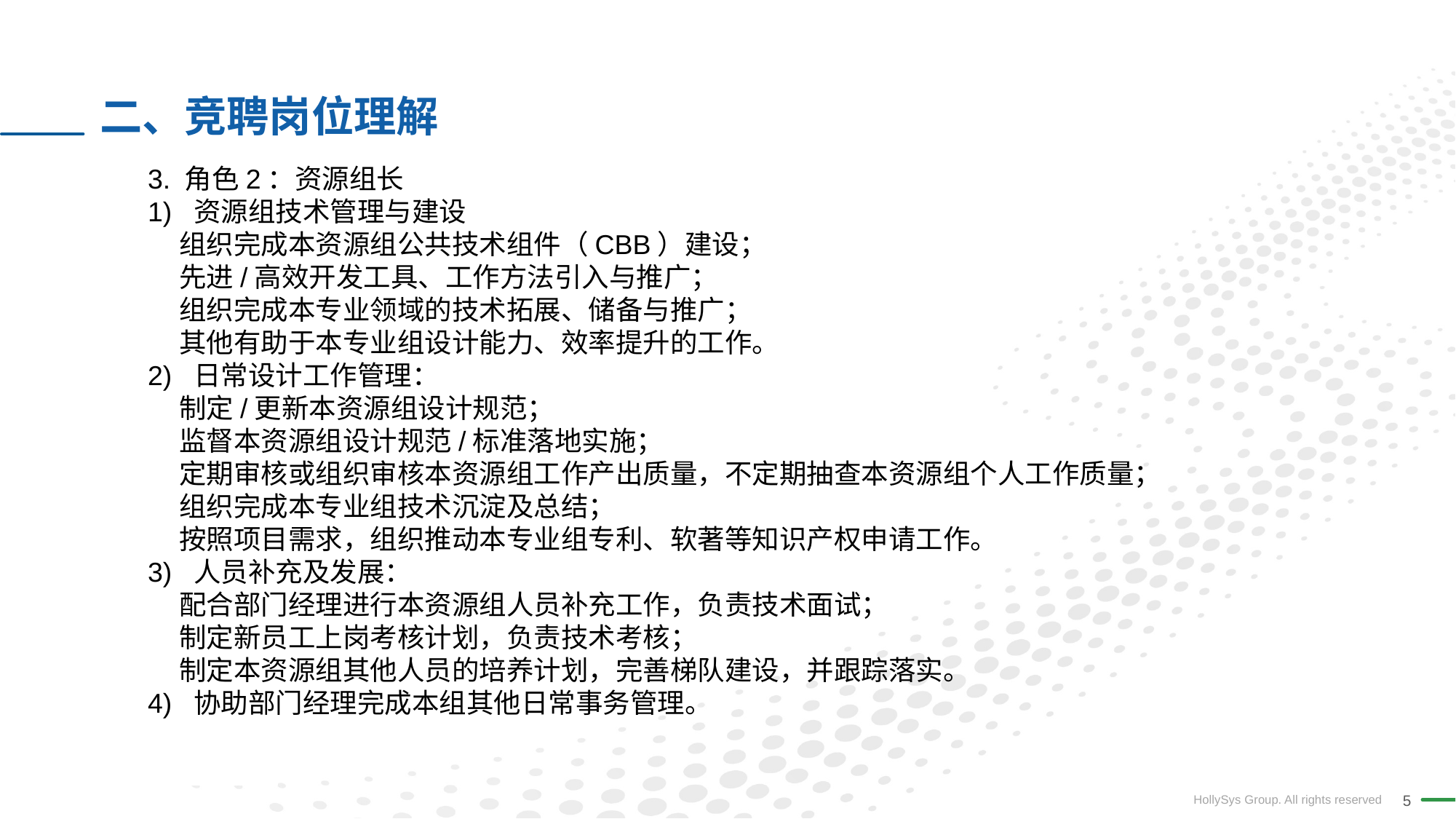

# 二、竞聘岗位理解

3. 角色2：资源组长
1)  资源组技术管理与建设
    组织完成本资源组公共技术组件（CBB）建设；
    先进/高效开发工具、工作方法引入与推广；
    组织完成本专业领域的技术拓展、储备与推广；
    其他有助于本专业组设计能力、效率提升的工作。
2)  日常设计工作管理：
    制定/更新本资源组设计规范；
    监督本资源组设计规范/标准落地实施；
    定期审核或组织审核本资源组工作产出质量，不定期抽查本资源组个人工作质量；
    组织完成本专业组技术沉淀及总结；
    按照项目需求，组织推动本专业组专利、软著等知识产权申请工作。
3)  人员补充及发展：
    配合部门经理进行本资源组人员补充工作，负责技术面试；
    制定新员工上岗考核计划，负责技术考核；
    制定本资源组其他人员的培养计划，完善梯队建设，并跟踪落实。
4)  协助部门经理完成本组其他日常事务管理。